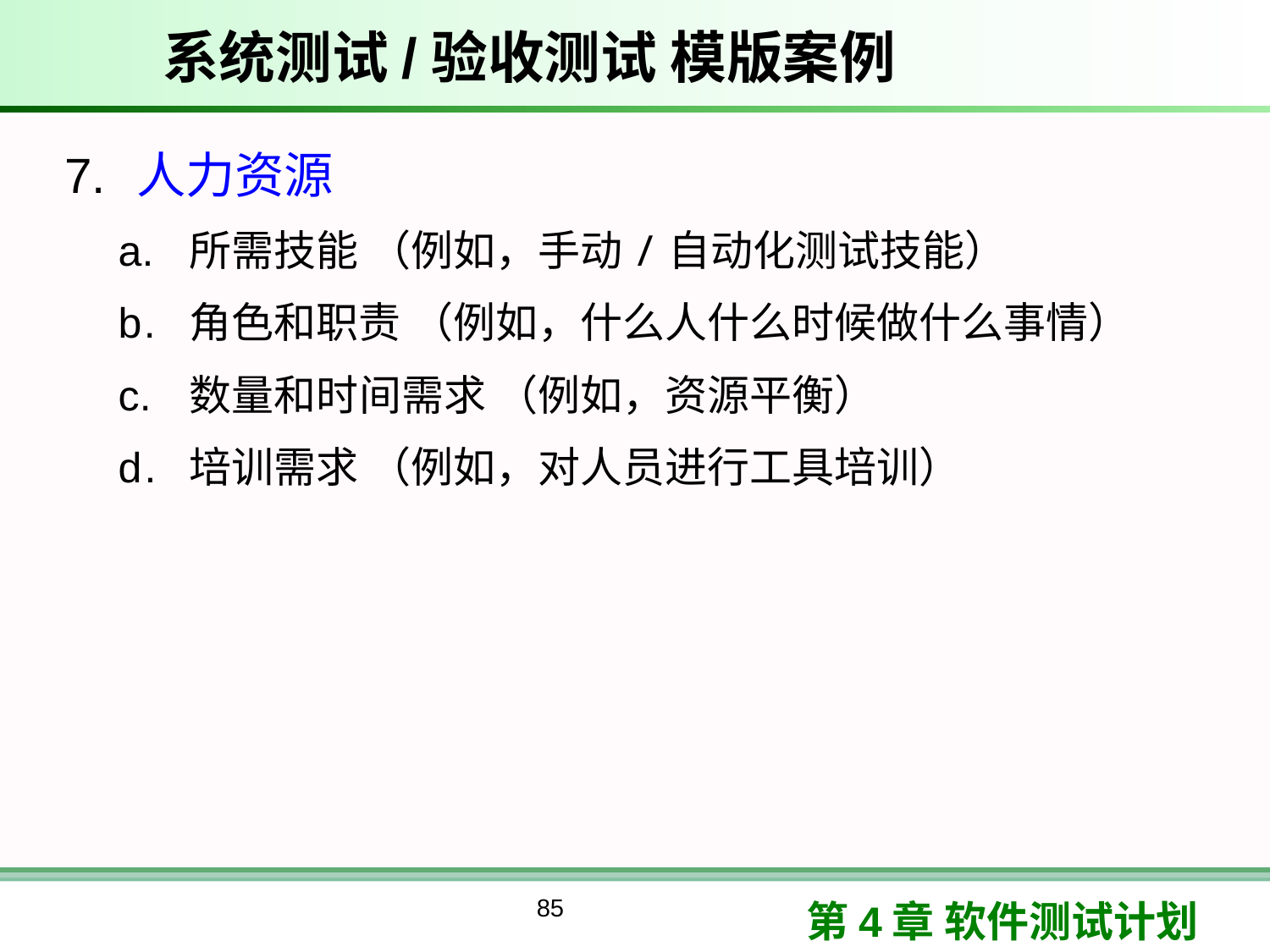

# 系统测试/验收测试 模版案例
人力资源
所需技能 （例如，手动/自动化测试技能）
角色和职责 （例如，什么人什么时候做什么事情）
数量和时间需求 （例如，资源平衡）
培训需求 （例如，对人员进行工具培训）
85